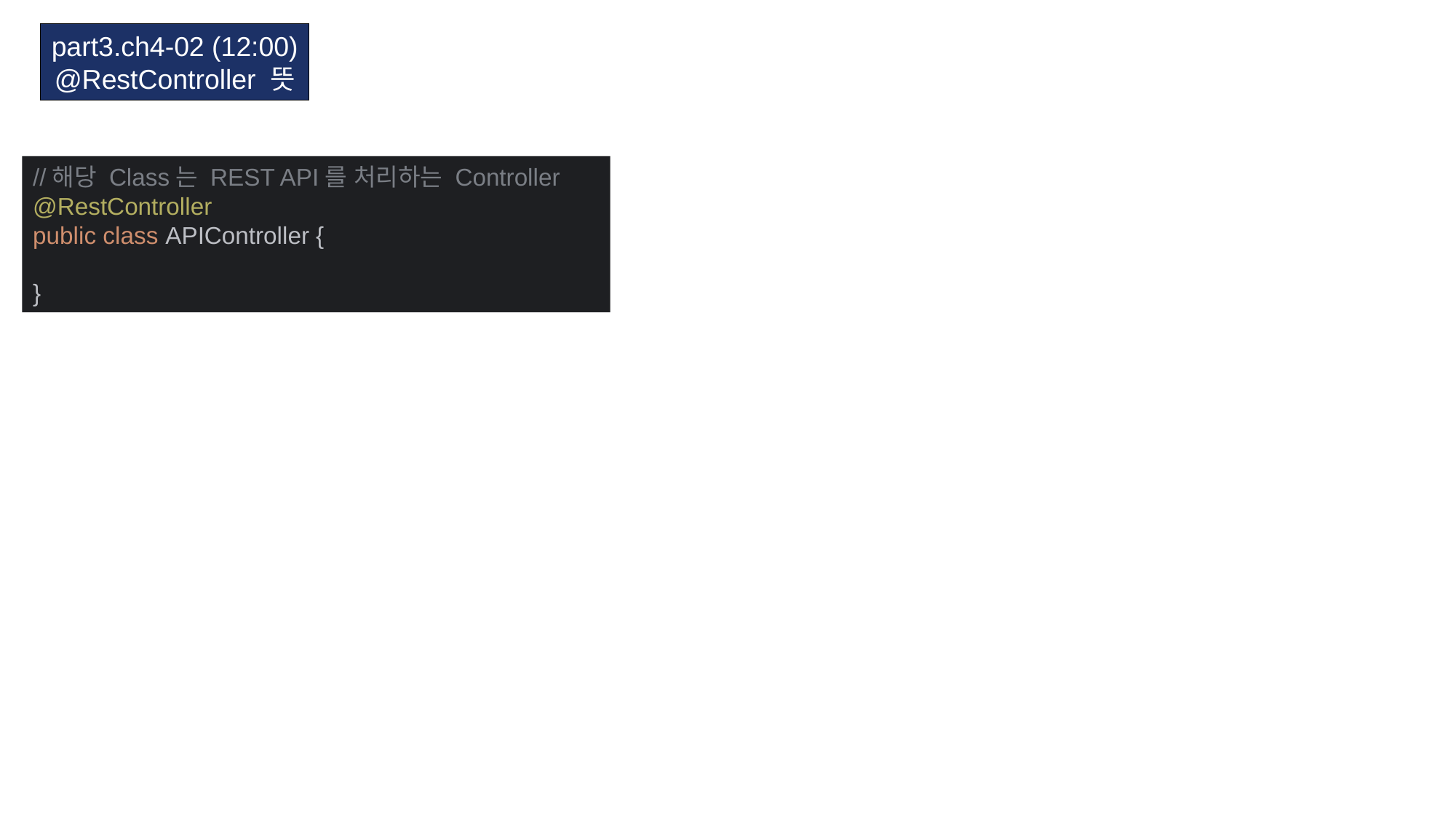

part3.ch4-02 (12:00)
@RestController 뜻
//해당 Class는 REST API를 처리하는 Controller
@RestController
public class APIController {
}